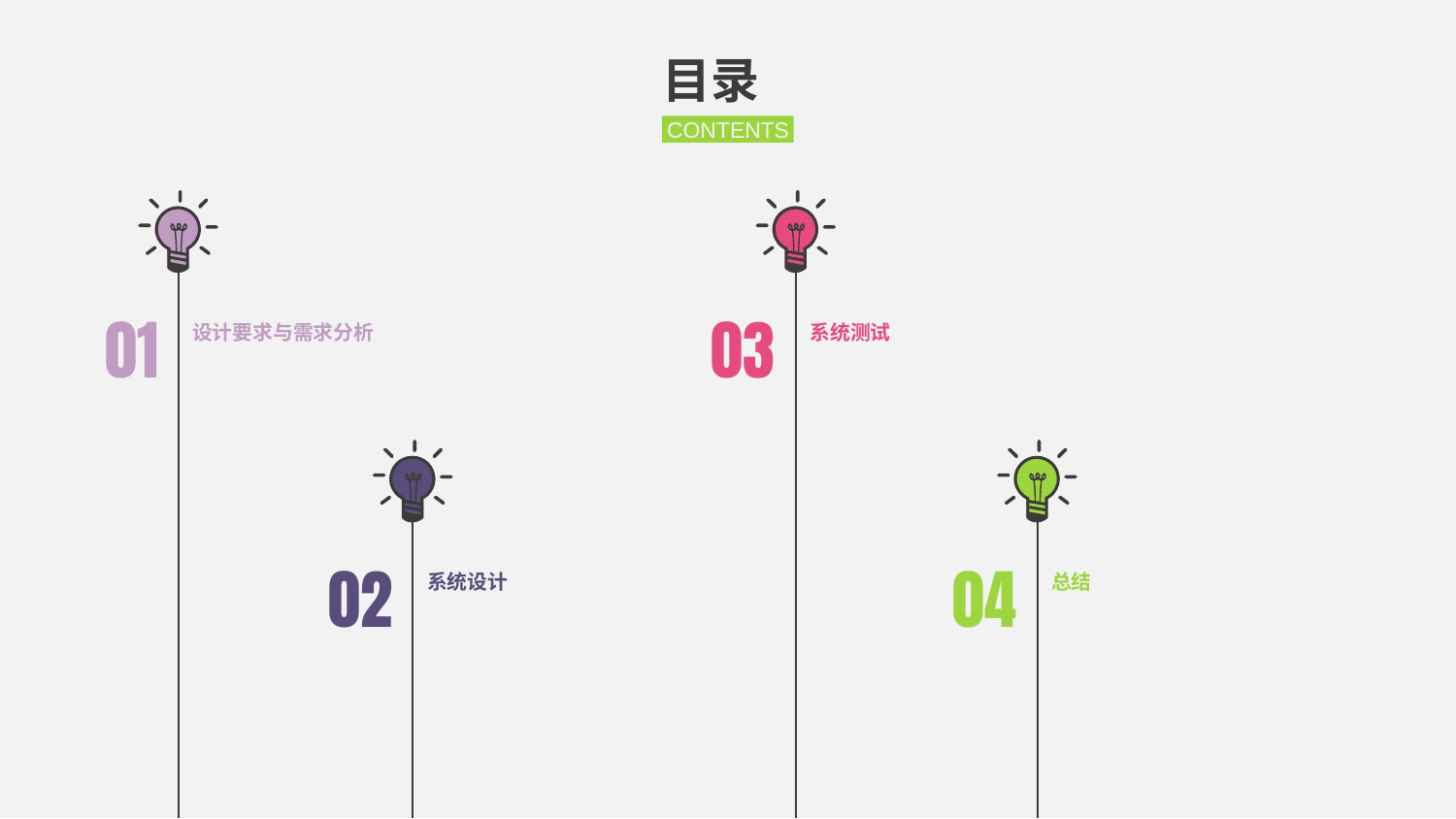

目录
CONTENTS

01
03
设计要求与需求分析
系统测试

02
04
系统设计
总结